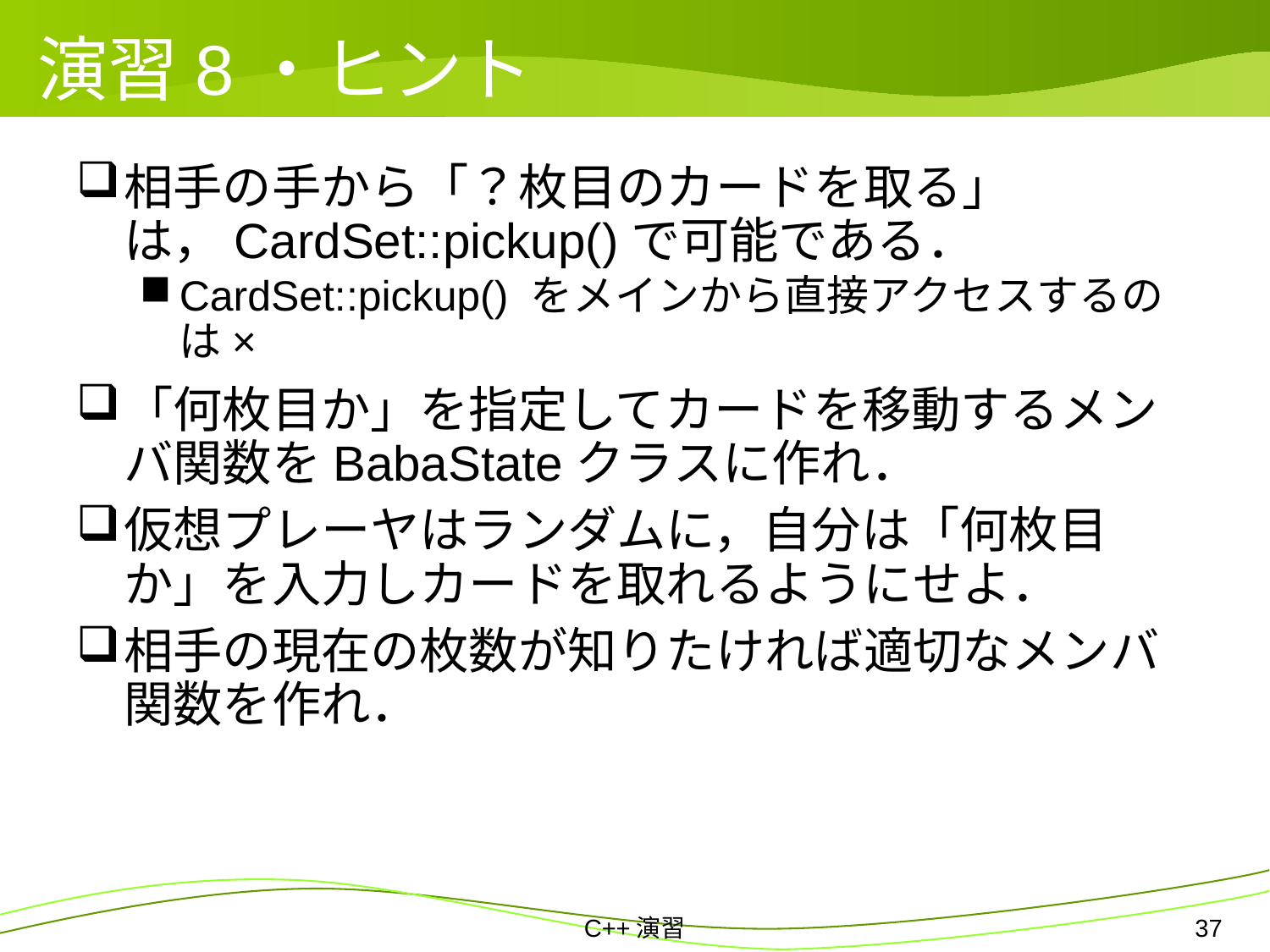

# 演習8・ヒント
相手の手から「？枚目のカードを取る」は，CardSet::pickup()で可能である．
CardSet::pickup() をメインから直接アクセスするのは×
「何枚目か」を指定してカードを移動するメンバ関数をBabaStateクラスに作れ．
仮想プレーヤはランダムに，自分は「何枚目か」を入力しカードを取れるようにせよ．
相手の現在の枚数が知りたければ適切なメンバ関数を作れ．
C++演習
37